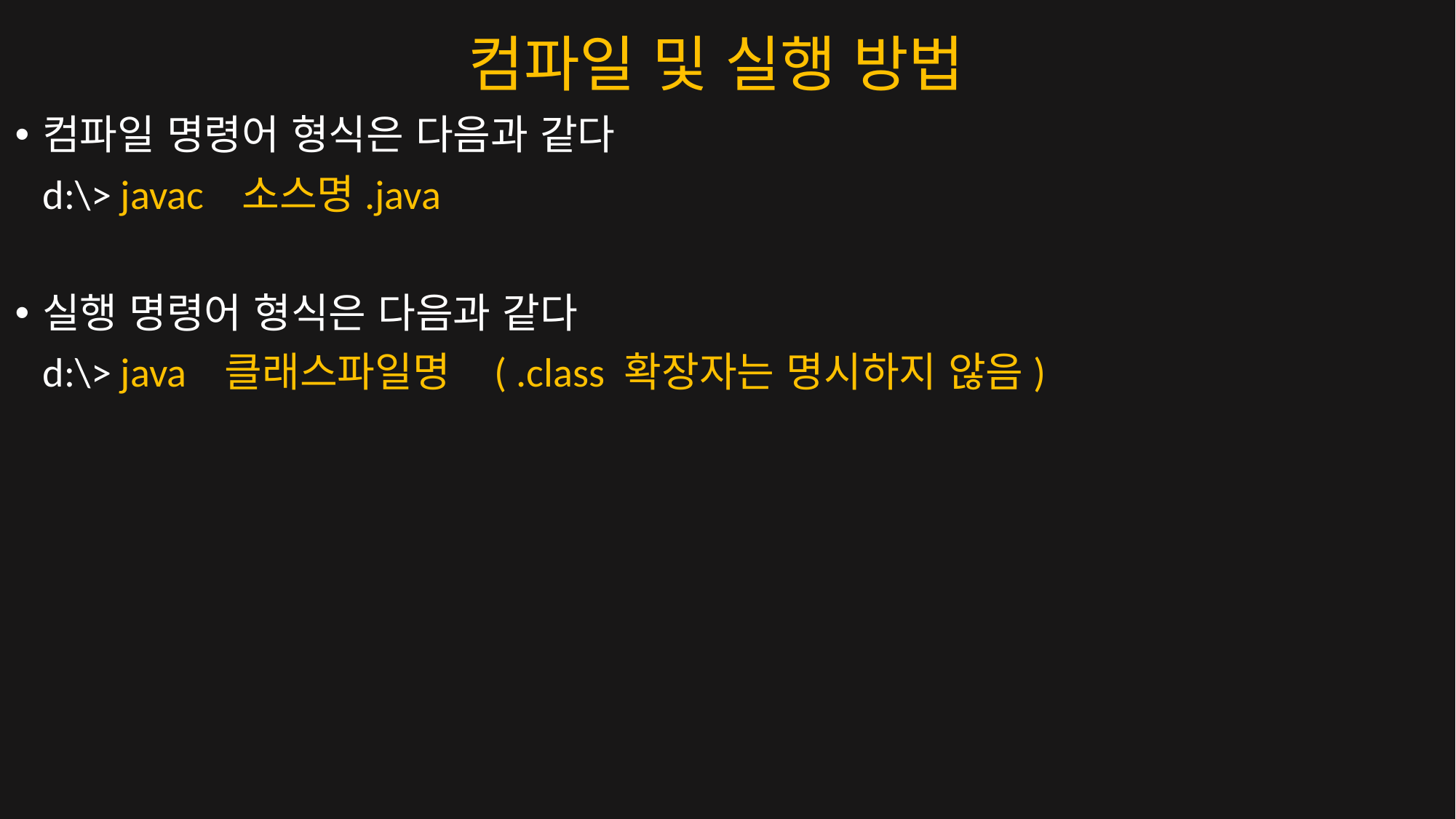

컴파일 및 실행 방법
컴파일 명령어 형식은 다음과 같다
   d:\> javac   소스명.java

실행 명령어 형식은 다음과 같다
   d:\> java   클래스파일명   ( .class 확장자는 명시하지 않음)